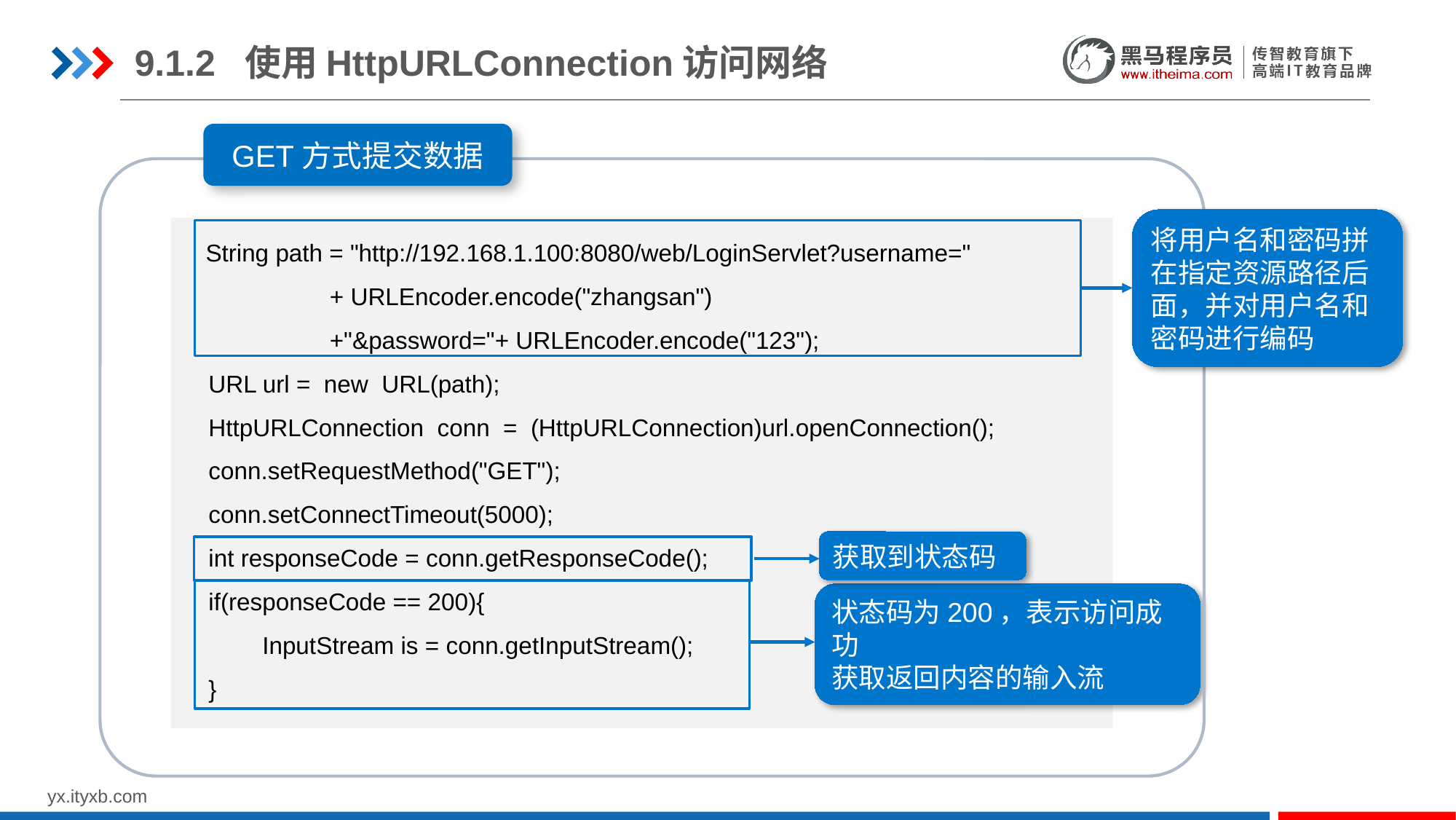

9.1.2  使用HttpURLConnection访问网络
GET方式提交数据

将用户名和密码拼在指定资源路径后面，并对用户名和密码进行编码
    String path = "http://192.168.1.100:8080/web/LoginServlet?username="
                      + URLEncoder.encode("zhangsan")
                      +"&password="+ URLEncoder.encode("123");
    URL url =  new  URL(path);
    HttpURLConnection  conn  =  (HttpURLConnection)url.openConnection();
    conn.setRequestMethod("GET");
    conn.setConnectTimeout(5000);
    int responseCode = conn.getResponseCode();
    if(responseCode == 200){
            InputStream is = conn.getInputStream();
    }

获取到状态码

状态码为200，表示访问成功
获取返回内容的输入流